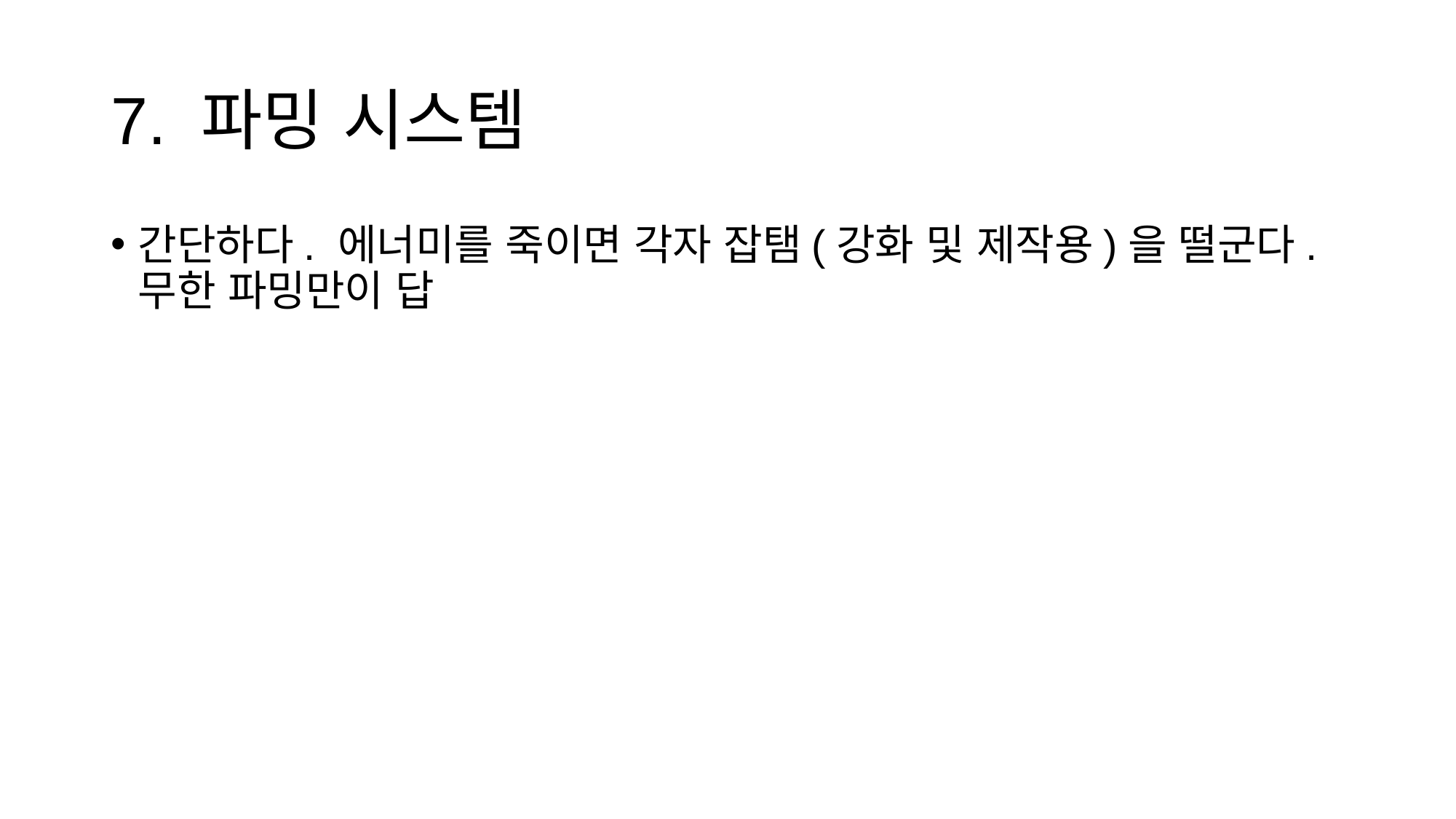

# 7. 파밍 시스템
간단하다. 에너미를 죽이면 각자 잡탬(강화 및 제작용)을 떨군다. 무한 파밍만이 답